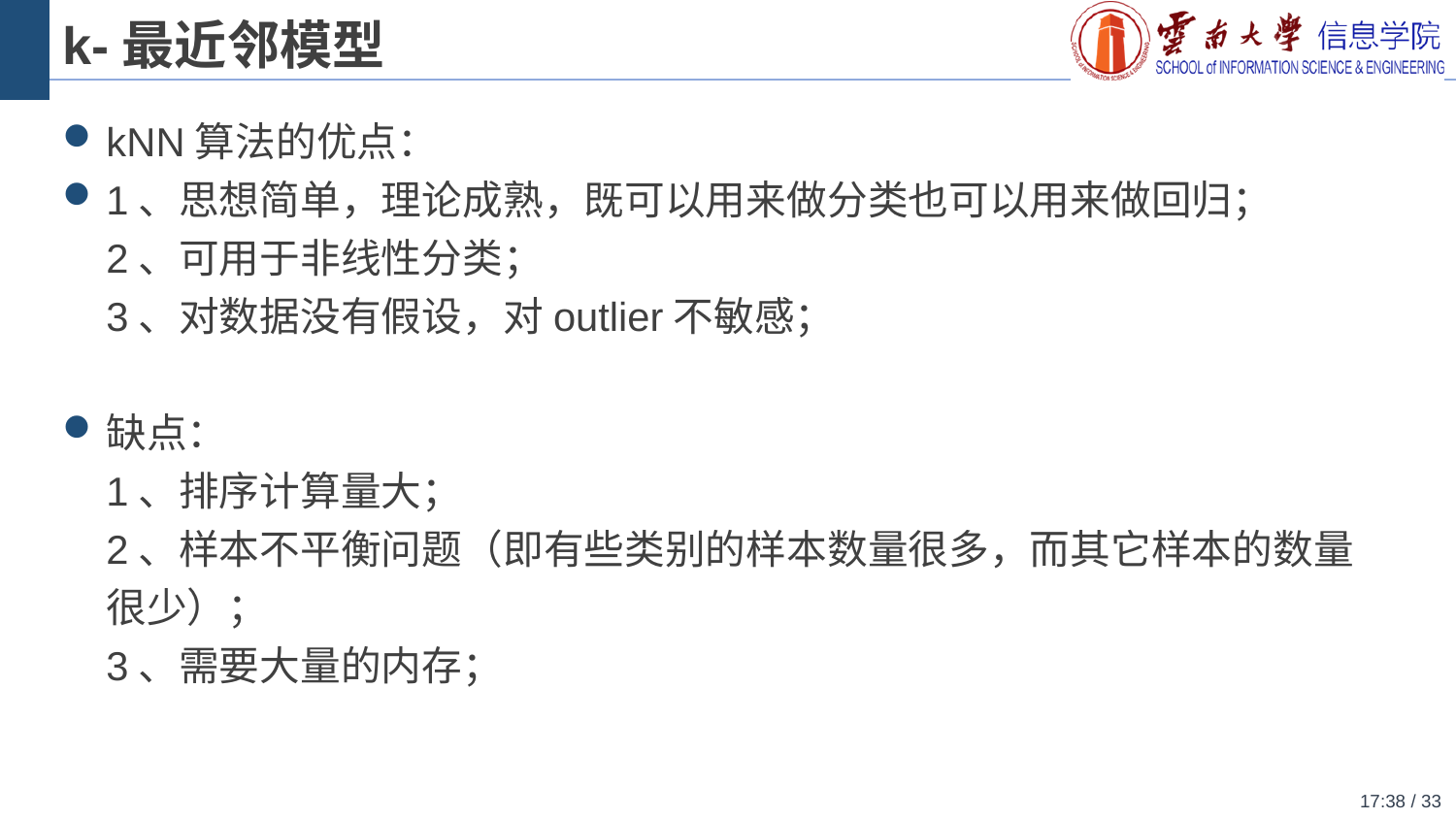

# k-最近邻模型
kNN算法的优点：
1、思想简单，理论成熟，既可以用来做分类也可以用来做回归； 
2、可用于非线性分类； 
3、对数据没有假设，对outlier不敏感；

缺点： 
1、排序计算量大； 
2、样本不平衡问题（即有些类别的样本数量很多，而其它样本的数量很少）； 
3、需要大量的内存；